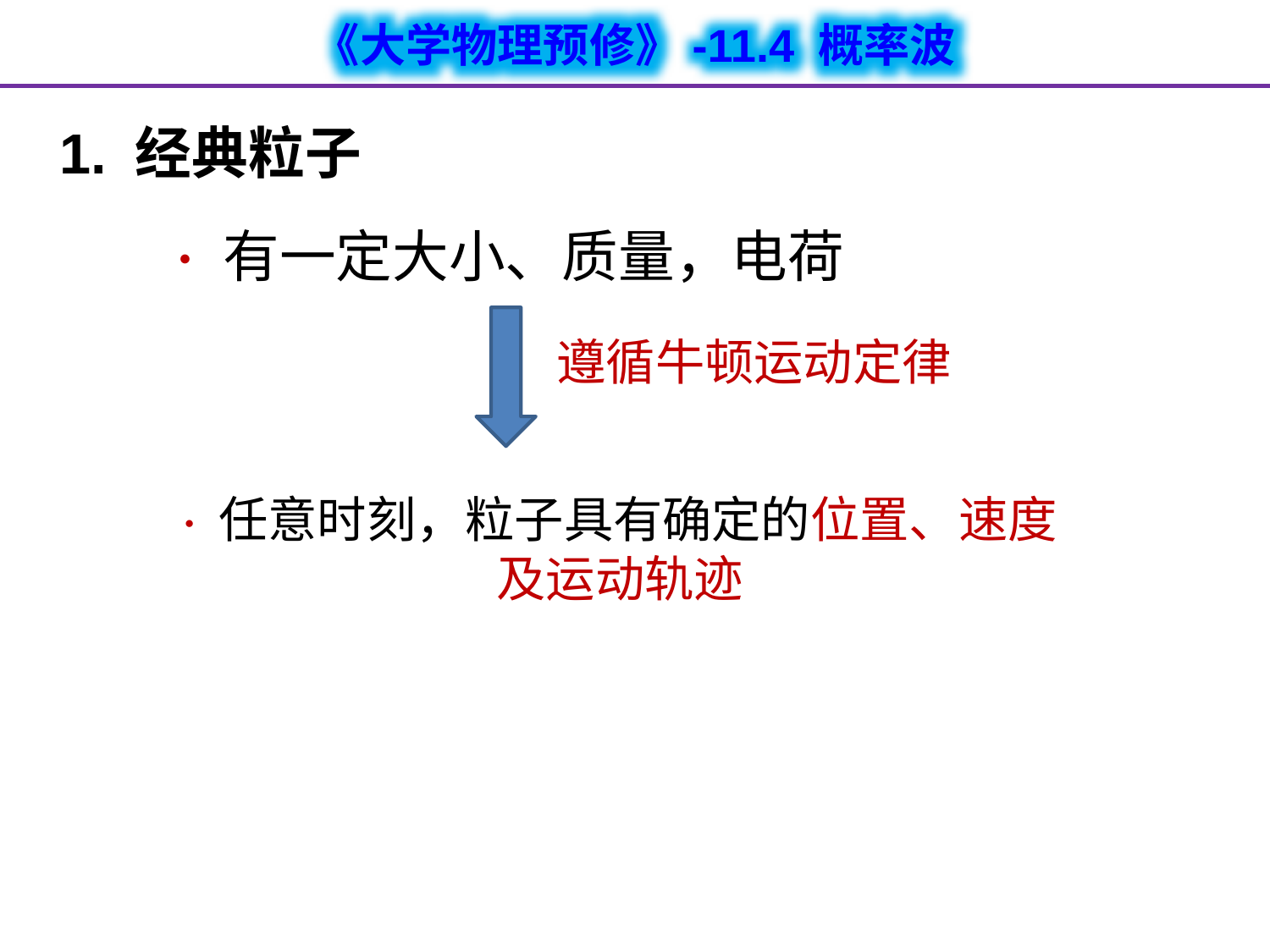

1. 经典粒子
· 有一定大小、质量，电荷

遵循牛顿运动定律
· 任意时刻，粒子具有确定的位置、速度及运动轨迹